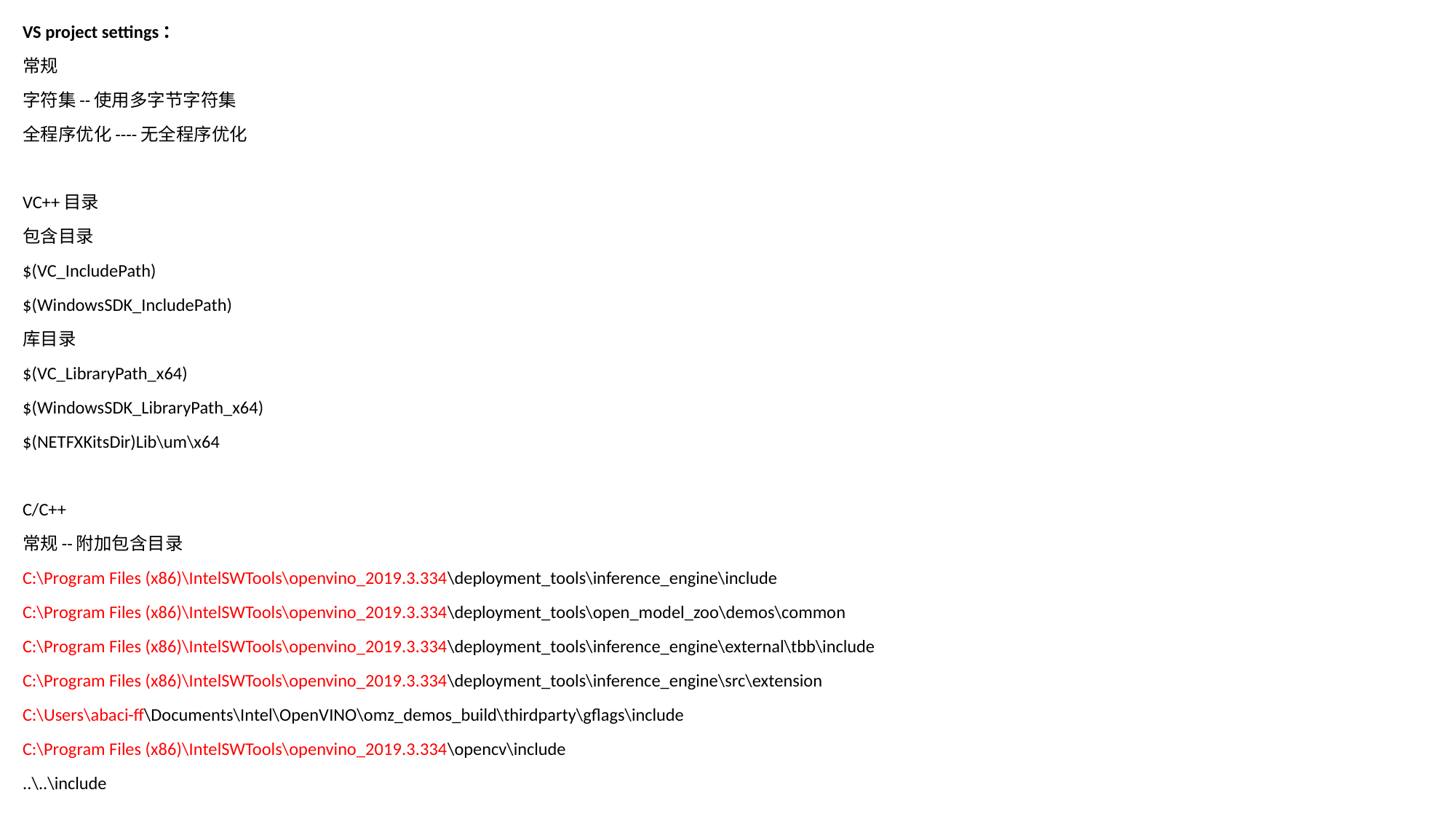

VS project settings：
常规
字符集--使用多字节字符集
全程序优化----无全程序优化

VC++目录
包含目录
$(VC_IncludePath)
$(WindowsSDK_IncludePath)
库目录
$(VC_LibraryPath_x64)
$(WindowsSDK_LibraryPath_x64)
$(NETFXKitsDir)Lib\um\x64

C/C++
常规--附加包含目录
C:\Program Files (x86)\IntelSWTools\openvino_2019.3.334\deployment_tools\inference_engine\include
C:\Program Files (x86)\IntelSWTools\openvino_2019.3.334\deployment_tools\open_model_zoo\demos\common
C:\Program Files (x86)\IntelSWTools\openvino_2019.3.334\deployment_tools\inference_engine\external\tbb\include
C:\Program Files (x86)\IntelSWTools\openvino_2019.3.334\deployment_tools\inference_engine\src\extension
C:\Users\abaci-ff\Documents\Intel\OpenVINO\omz_demos_build\thirdparty\gflags\include
C:\Program Files (x86)\IntelSWTools\openvino_2019.3.334\opencv\include
..\..\include